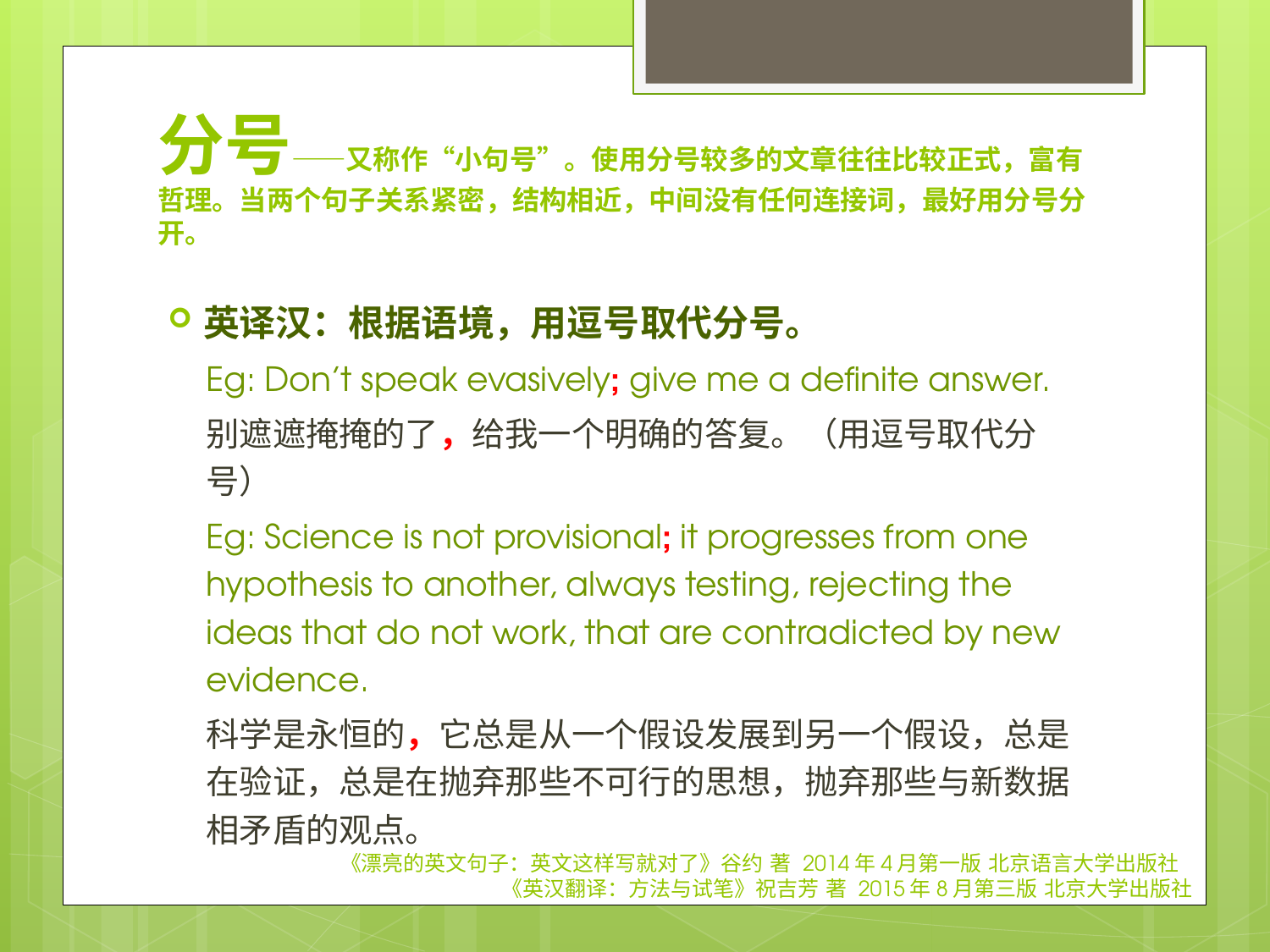

# 分号——又称作“小句号”。使用分号较多的文章往往比较正式，富有哲理。当两个句子关系紧密，结构相近，中间没有任何连接词，最好用分号分开。
英译汉：根据语境，用逗号取代分号。
Eg: Don’t speak evasively; give me a definite answer.
别遮遮掩掩的了，给我一个明确的答复。（用逗号取代分号）
Eg: Science is not provisional; it progresses from one hypothesis to another, always testing, rejecting the ideas that do not work, that are contradicted by new evidence.
科学是永恒的，它总是从一个假设发展到另一个假设，总是在验证，总是在抛弃那些不可行的思想，抛弃那些与新数据相矛盾的观点。

《漂亮的英文句子：英文这样写就对了》谷约 著 2014年4月第一版 北京语言大学出版社
《英汉翻译：方法与试笔》祝吉芳 著 2015年8月第三版 北京大学出版社